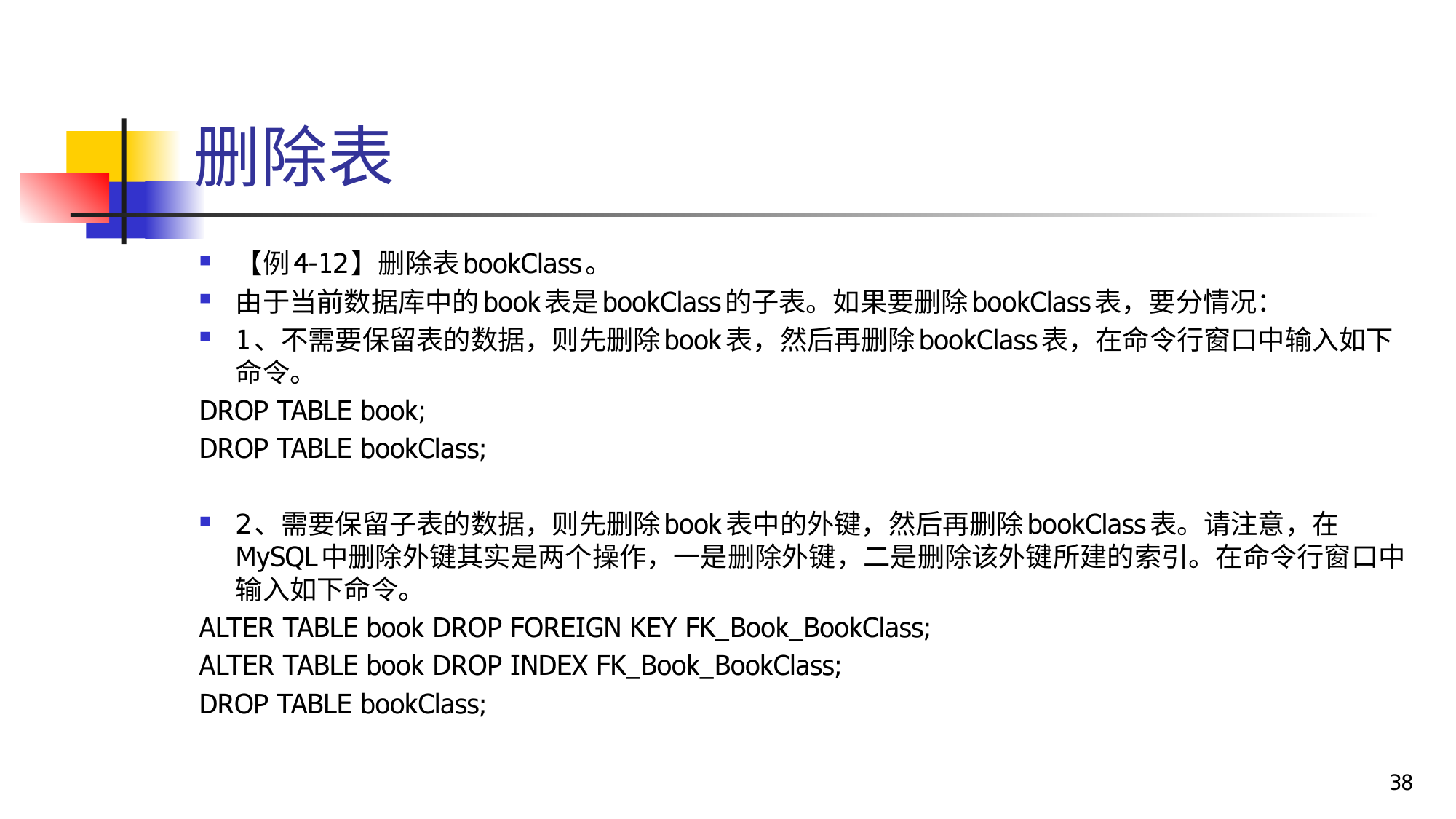

# 删除表
【例4-12】删除表bookClass。
由于当前数据库中的book表是bookClass的子表。如果要删除bookClass表，要分情况：
1、不需要保留表的数据，则先删除book表，然后再删除bookClass表，在命令行窗口中输入如下命令。
DROP TABLE book;
DROP TABLE bookClass;

2、需要保留子表的数据，则先删除book表中的外键，然后再删除bookClass表。请注意，在MySQL中删除外键其实是两个操作，一是删除外键，二是删除该外键所建的索引。在命令行窗口中输入如下命令。
ALTER TABLE book DROP FOREIGN KEY FK_Book_BookClass;
ALTER TABLE book DROP INDEX FK_Book_BookClass;
DROP TABLE bookClass;

38